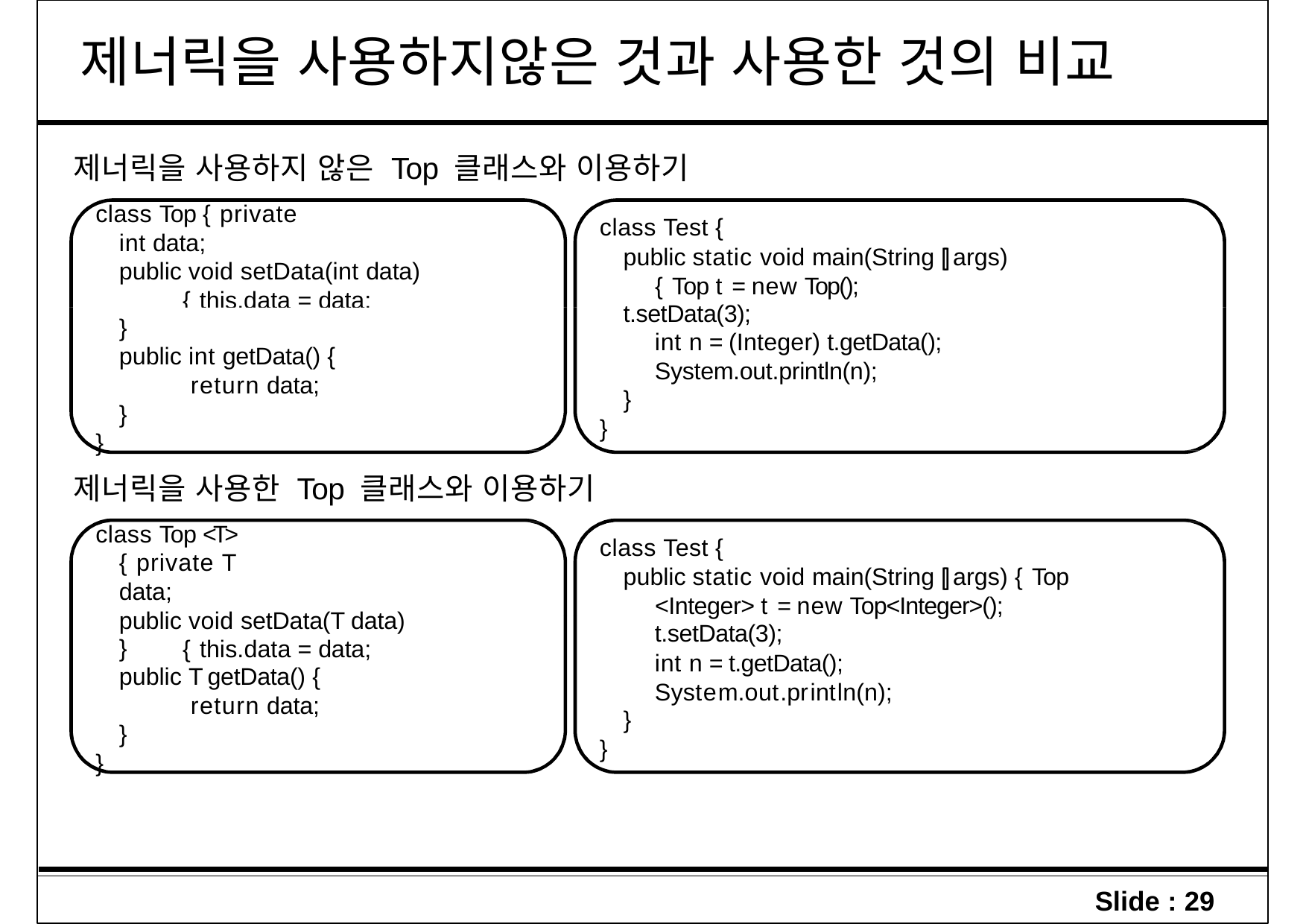

# 제너릭을 사용하지않은 것과 사용한 것의 비교
제너릭을 사용하지 않은 Top 클래스와 이용하기

class Top {  private int data;
public void setData(int data) {  this.data = data;
class Test {
public static void main(String [] args) {  Top t = new Top();
t.setData(3);

}
public int getData() {
return data;
}
int n = (Integer) t.getData();  System.out.println(n);
}
}
}
제너릭을 사용한 Top 클래스와 이용하기

class Top <T> {  private T data;
public void setData(T data) {  this.data = data;

class Test {
public static void main(String [] args) {  Top <Integer> t = new Top<Integer>();

t.setData(3);
int n = t.getData();  System.out.println(n);
}
public T getData() {
return data;
}
}
}
}

Slide : 29